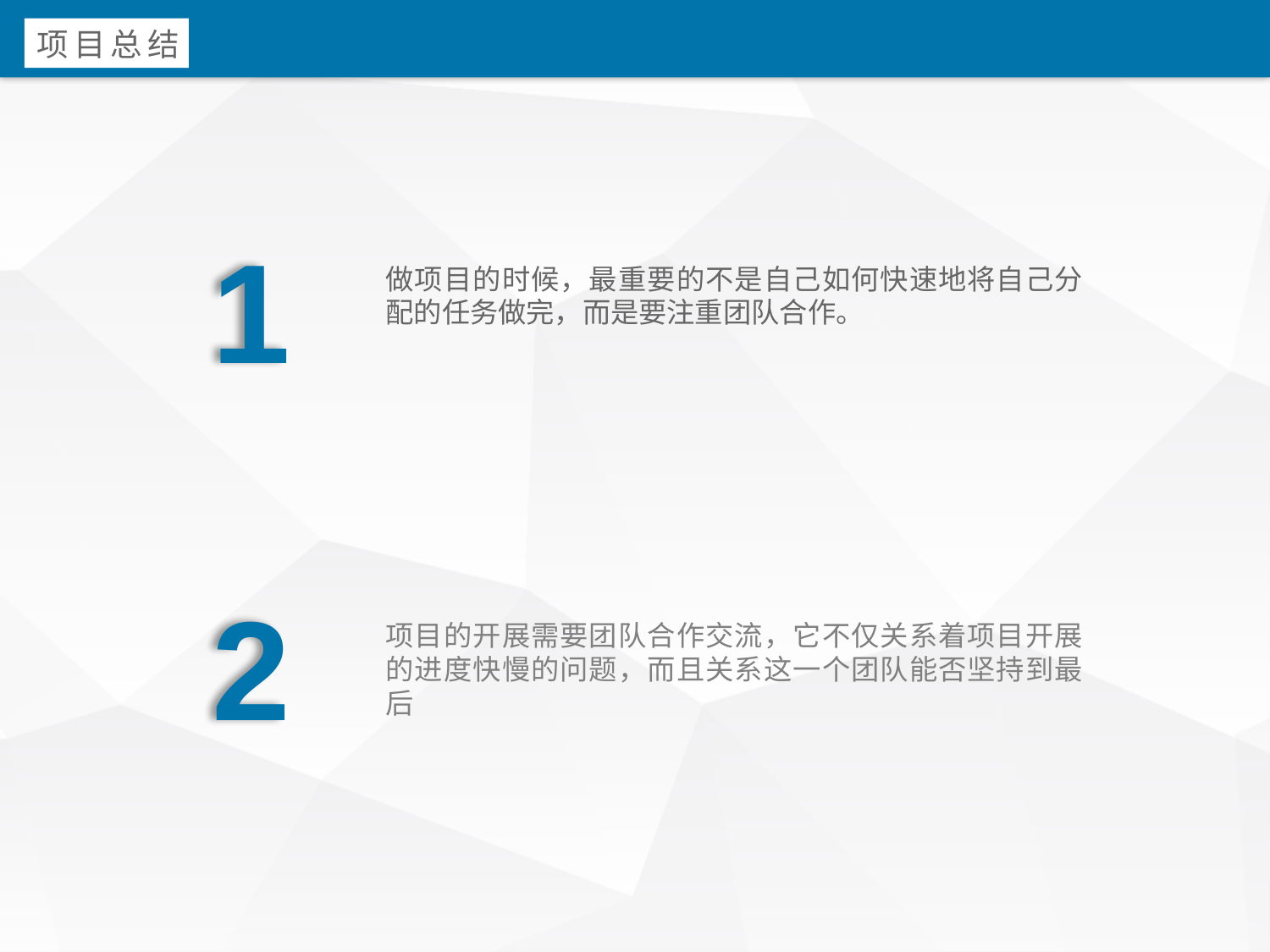

项目总结
1
做项目的时候，最重要的不是自己如何快速地将自己分配的任务做完，而是要注重团队合作。
2
项目的开展需要团队合作交流，它不仅关系着项目开展的进度快慢的问题，而且关系这一个团队能否坚持到最后